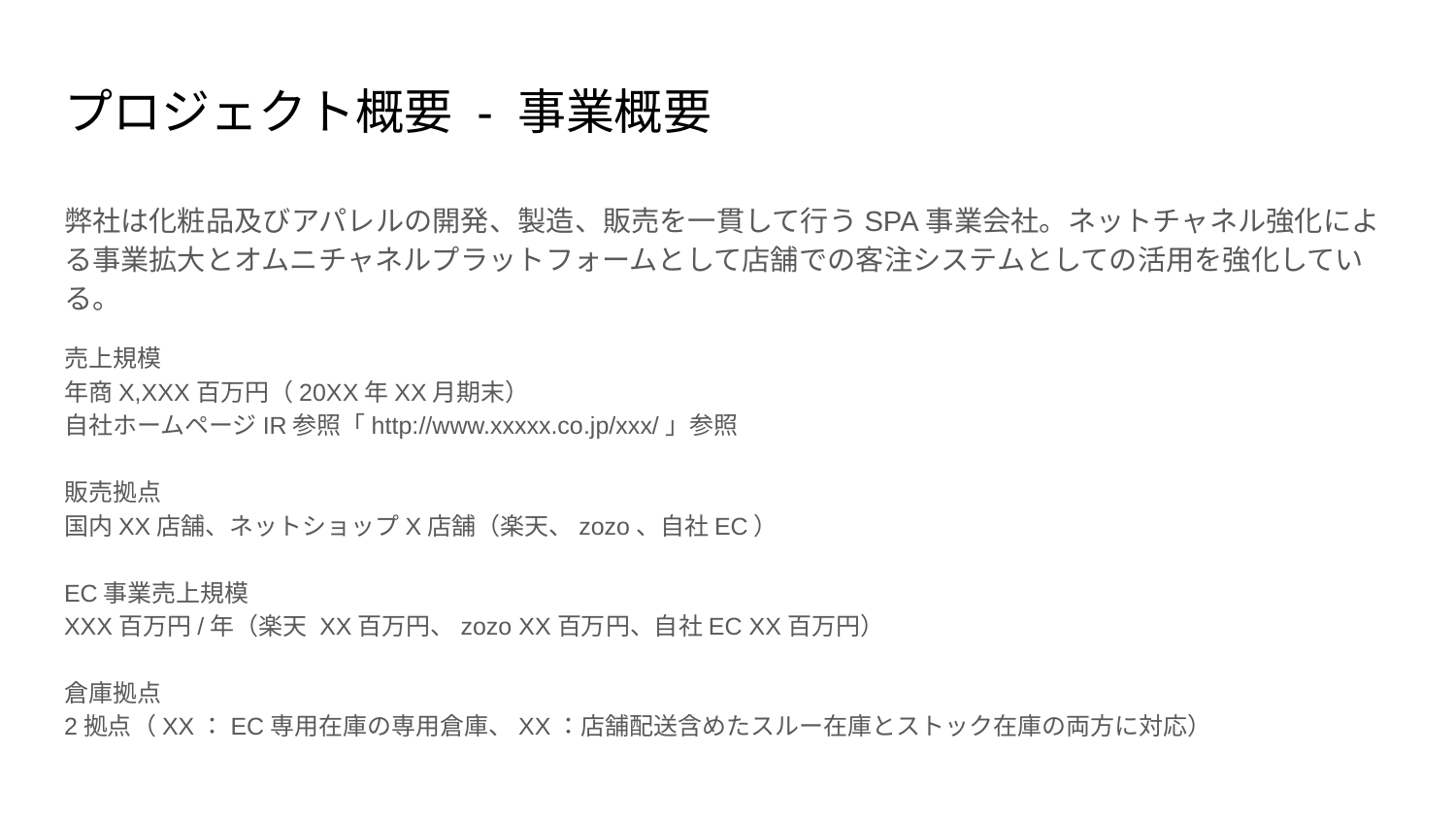

# プロジェクト概要 - 事業概要
弊社は化粧品及びアパレルの開発、製造、販売を一貫して行うSPA事業会社。ネットチャネル強化による事業拡大とオムニチャネルプラットフォームとして店舗での客注システムとしての活用を強化している。
売上規模
年商X,XXX百万円（20XX年XX月期末）
自社ホームページIR参照「http://www.xxxxx.co.jp/xxx/」参照

販売拠点
国内XX店舗、ネットショップX店舗（楽天、zozo、自社EC）

EC事業売上規模
XXX百万円/年（楽天 XX百万円、zozo XX百万円、自社EC XX百万円）

倉庫拠点
2拠点（XX：EC専用在庫の専用倉庫、XX：店舗配送含めたスルー在庫とストック在庫の両方に対応）